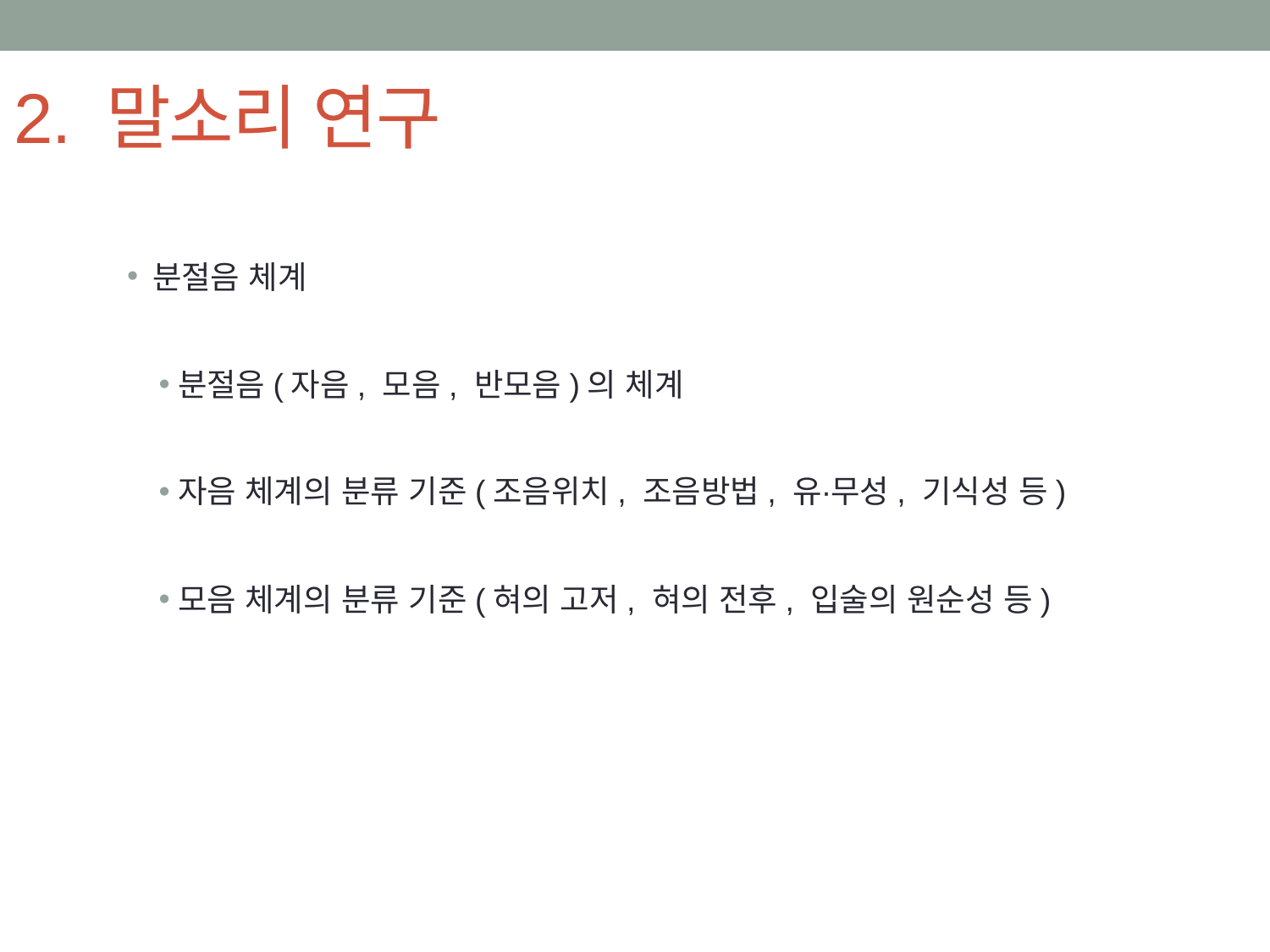

# 2. 말소리 연구

분절음 체계

분절음(자음, 모음, 반모음)의 체계

자음 체계의 분류 기준(조음위치, 조음방법, 유∙무성, 기식성 등)

모음 체계의 분류 기준(혀의 고저, 혀의 전후, 입술의 원순성 등)